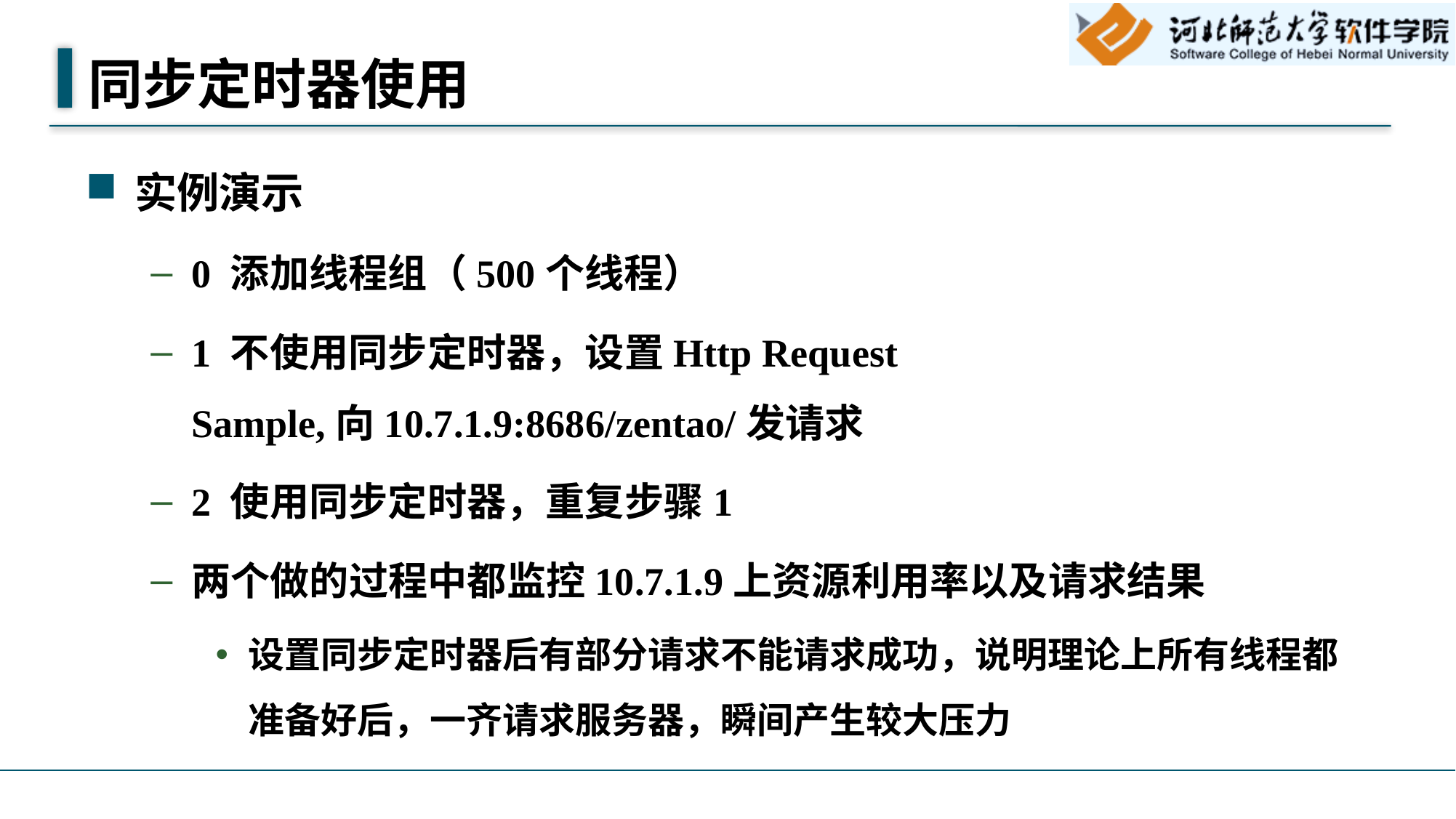

# 同步定时器使用
实例演示
0 添加线程组（500个线程）
1 不使用同步定时器，设置Http Request Sample,向10.7.1.9:8686/zentao/发请求
2 使用同步定时器，重复步骤1
两个做的过程中都监控10.7.1.9上资源利用率以及请求结果
设置同步定时器后有部分请求不能请求成功，说明理论上所有线程都准备好后，一齐请求服务器，瞬间产生较大压力